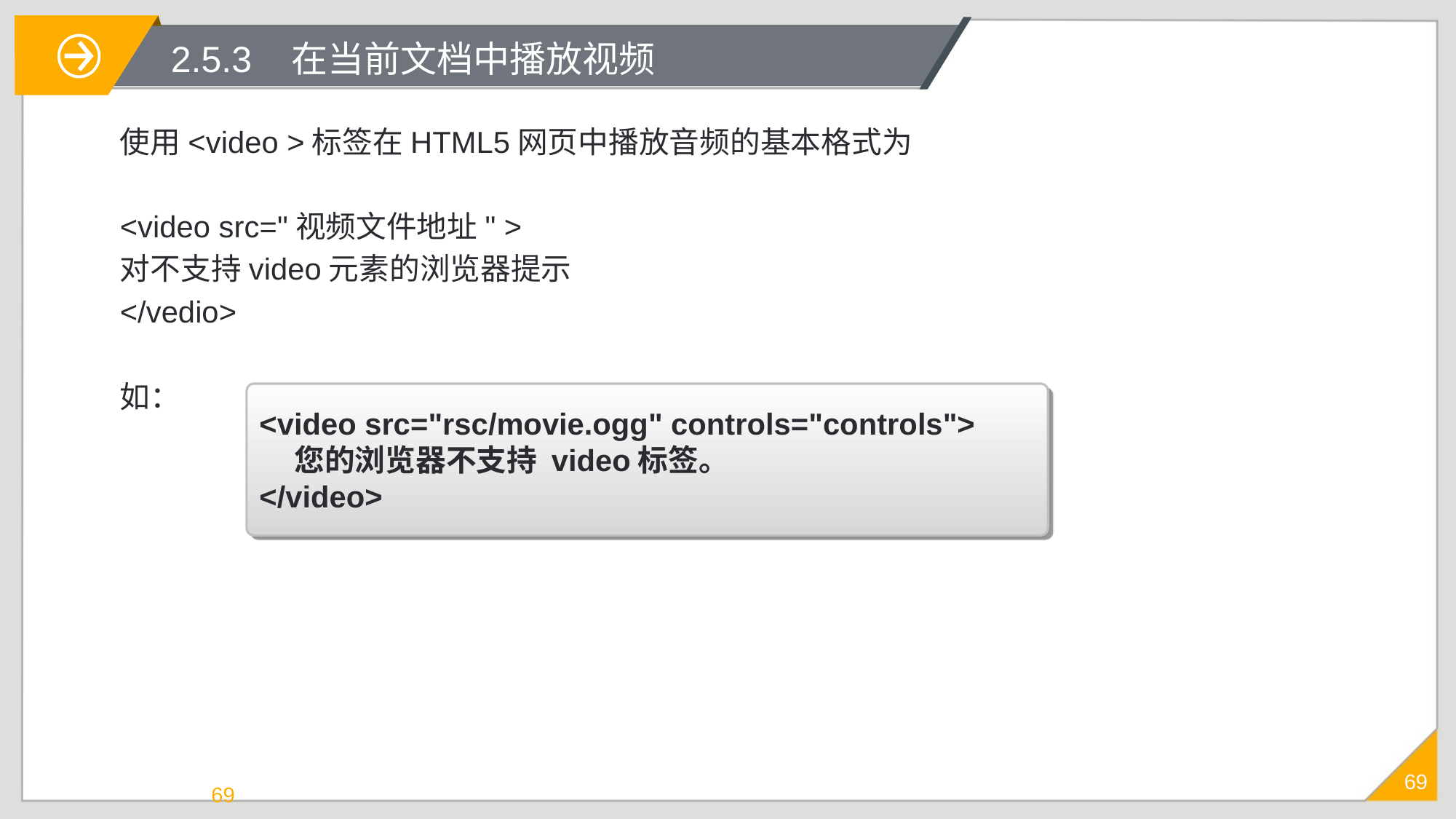

# 2.5.3   在当前文档中播放视频
使用<video >标签在HTML5网页中播放音频的基本格式为

<video src="视频文件地址" >
对不支持video元素的浏览器提示
</vedio>

如：

<video src="rsc/movie.ogg" controls="controls">
    您的浏览器不支持 video标签。
</video>
69